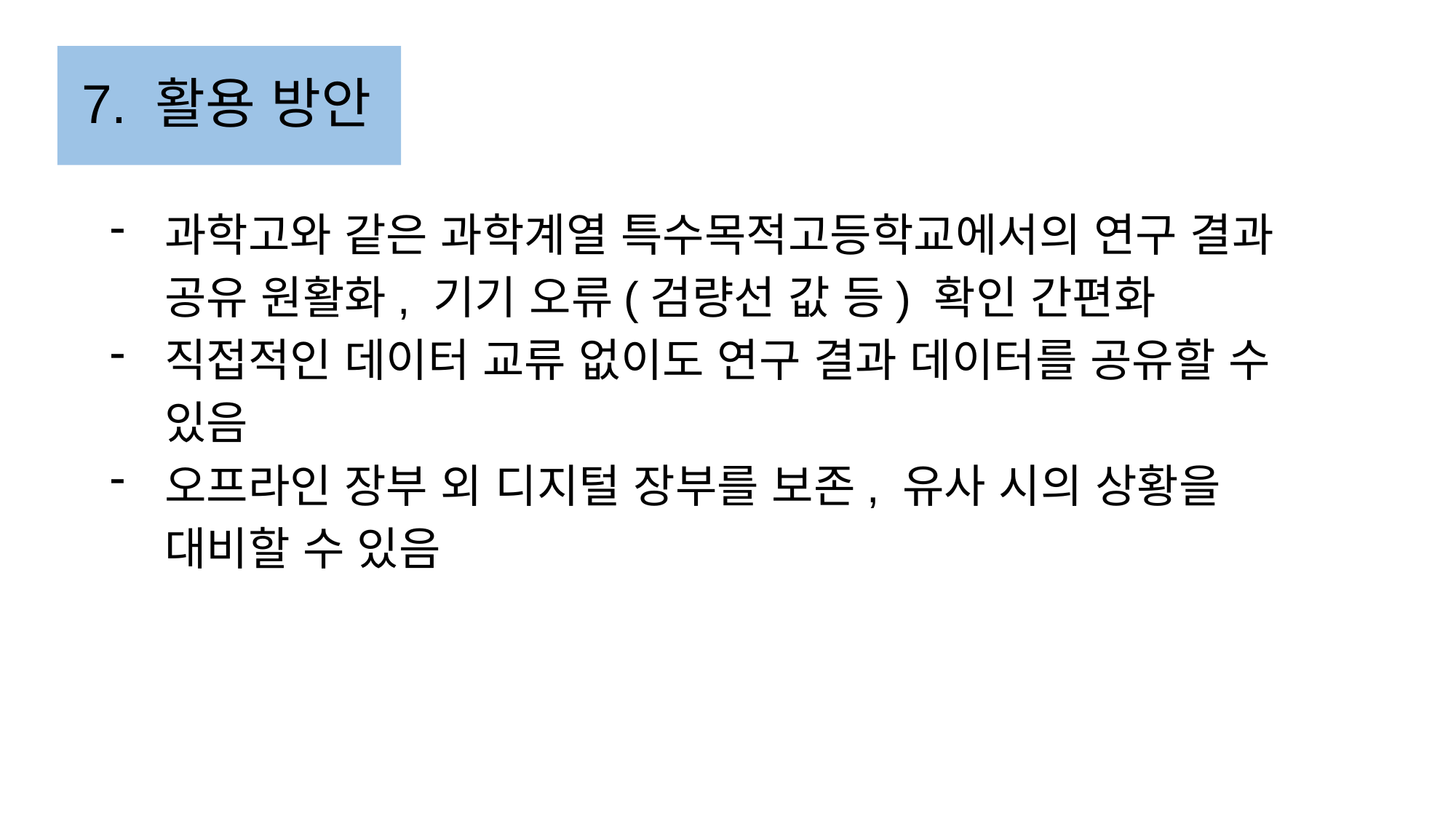

7. 활용 방안
과학고와 같은 과학계열 특수목적고등학교에서의 연구 결과 공유 원활화, 기기 오류(검량선 값 등) 확인 간편화
직접적인 데이터 교류 없이도 연구 결과 데이터를 공유할 수 있음
오프라인 장부 외 디지털 장부를 보존, 유사 시의 상황을 대비할 수 있음